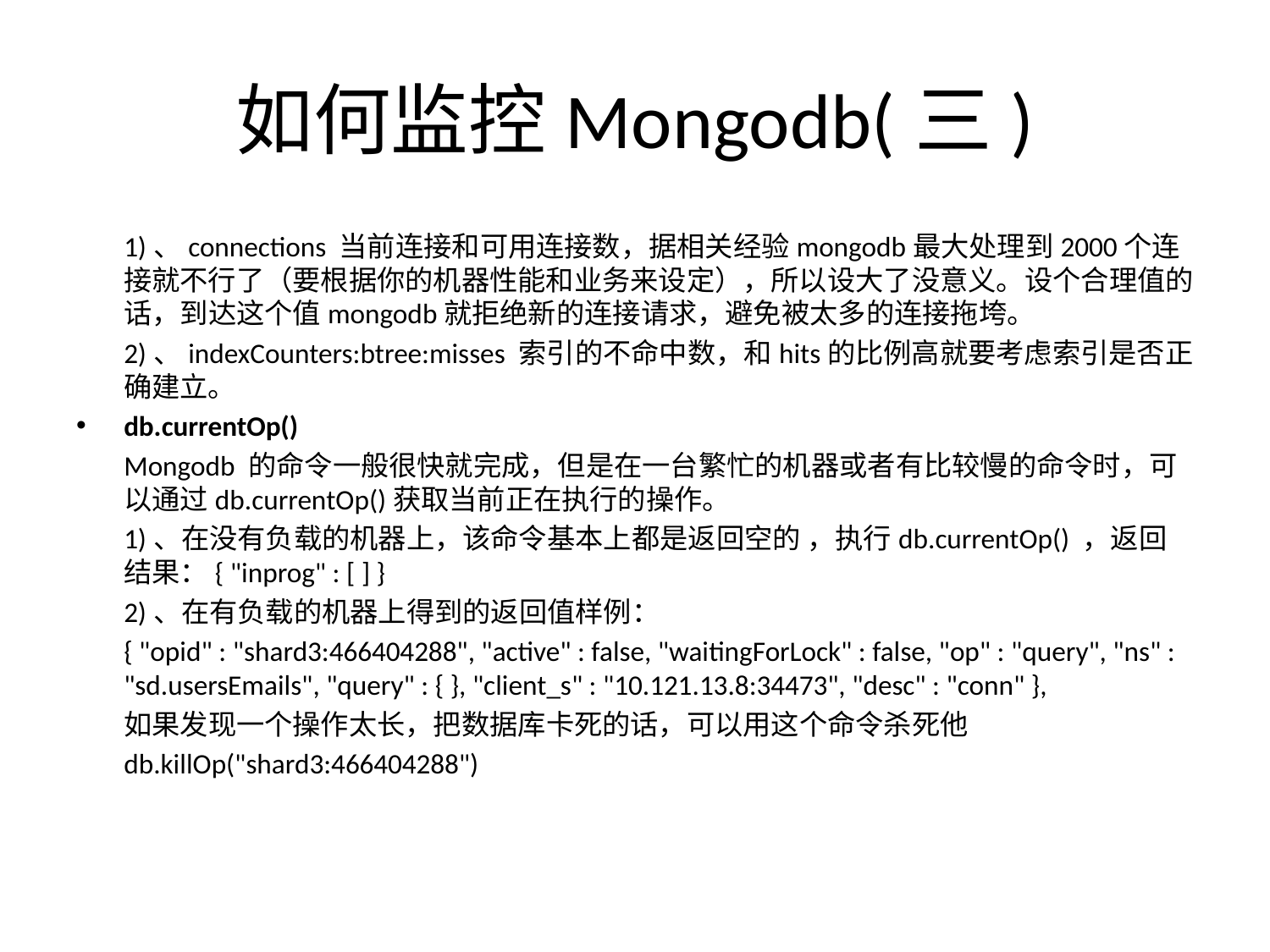

# 如何监控Mongodb(三)
	1)、connections 当前连接和可用连接数，据相关经验mongodb最大处理到2000个连接就不行了（要根据你的机器性能和业务来设定），所以设大了没意义。设个合理值的话，到达这个值mongodb就拒绝新的连接请求，避免被太多的连接拖垮。
	2)、indexCounters:btree:misses 索引的不命中数，和hits的比例高就要考虑索引是否正确建立。
db.currentOp()
	Mongodb 的命令一般很快就完成，但是在一台繁忙的机器或者有比较慢的命令时，可以通过db.currentOp()获取当前正在执行的操作。
	1)、在没有负载的机器上，该命令基本上都是返回空的 ，执行db.currentOp() ，返回结果：{ "inprog" : [ ] }
	2)、在有负载的机器上得到的返回值样例：
	{ "opid" : "shard3:466404288", "active" : false, "waitingForLock" : false, "op" : "query", "ns" : "sd.usersEmails", "query" : { }, "client_s" : "10.121.13.8:34473", "desc" : "conn" },
	如果发现一个操作太长，把数据库卡死的话，可以用这个命令杀死他
	db.killOp("shard3:466404288")